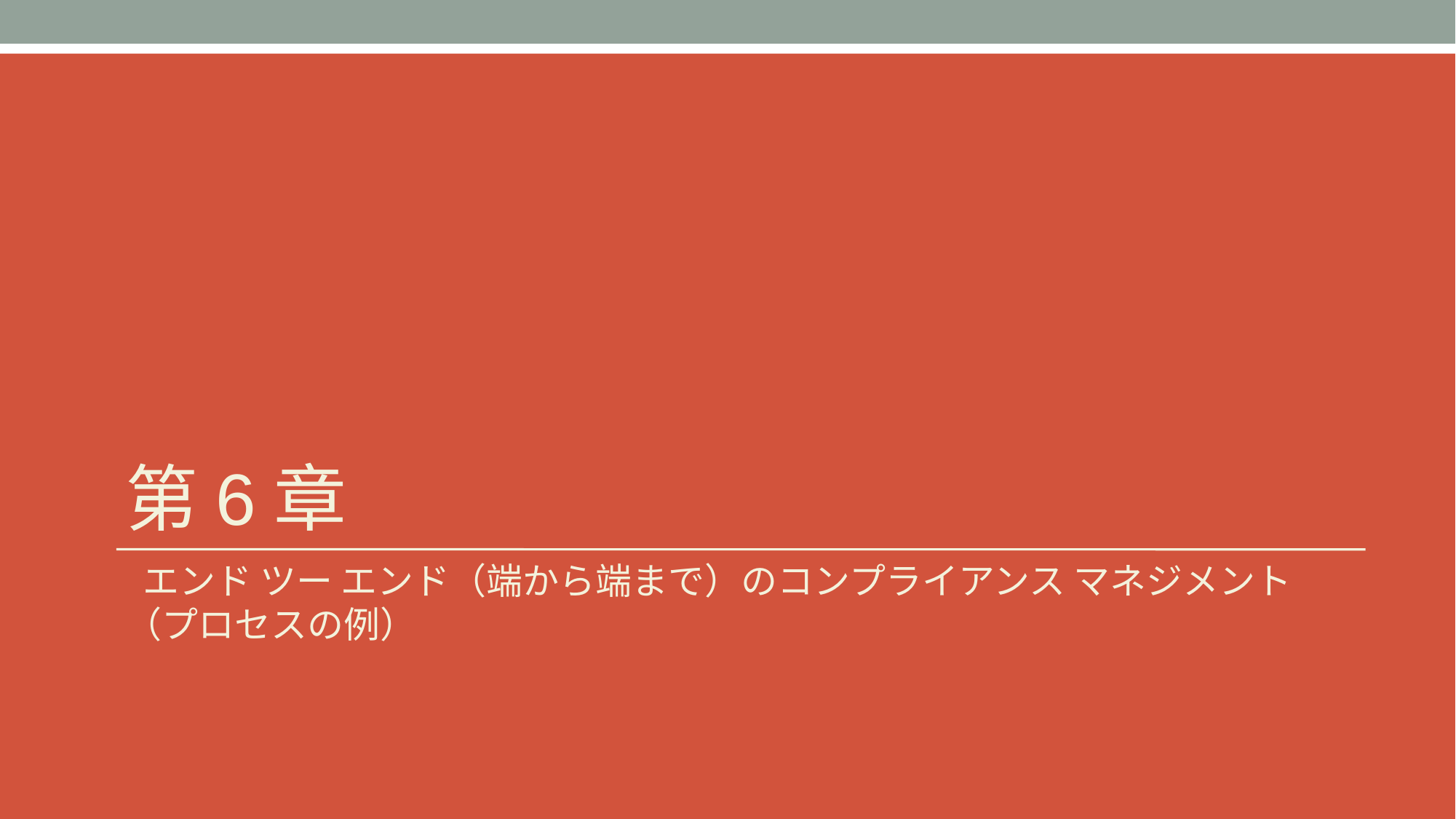

# 第6章
 エンド ツー エンド（端から端まで）のコンプライアンス マネジメント（プロセスの例）